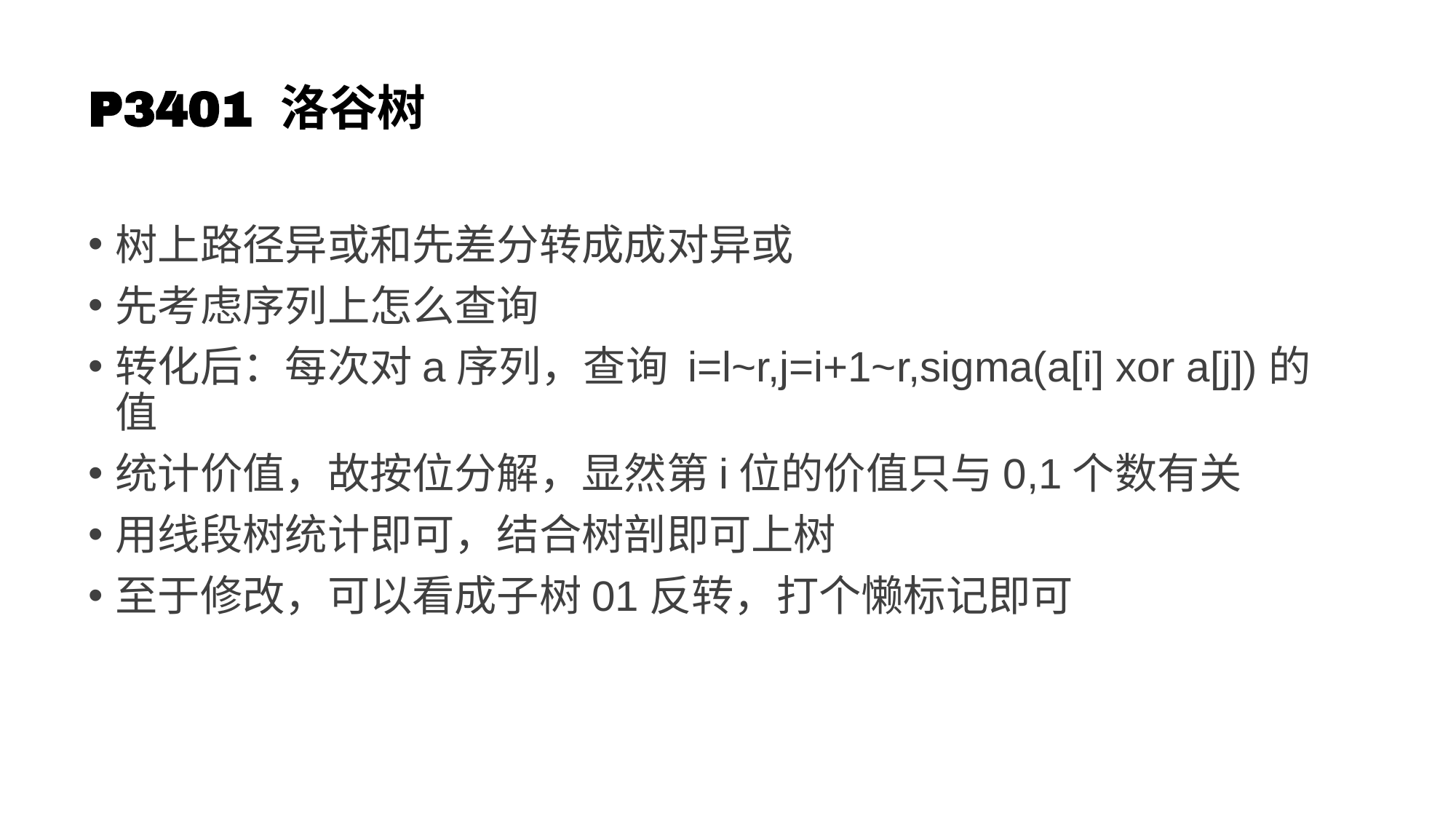

# P3401 洛谷树
树上路径异或和先差分转成成对异或
先考虑序列上怎么查询
转化后：每次对a序列，查询 i=l~r,j=i+1~r,sigma(a[i] xor a[j])的值
统计价值，故按位分解，显然第i位的价值只与0,1个数有关
用线段树统计即可，结合树剖即可上树
至于修改，可以看成子树01反转，打个懒标记即可